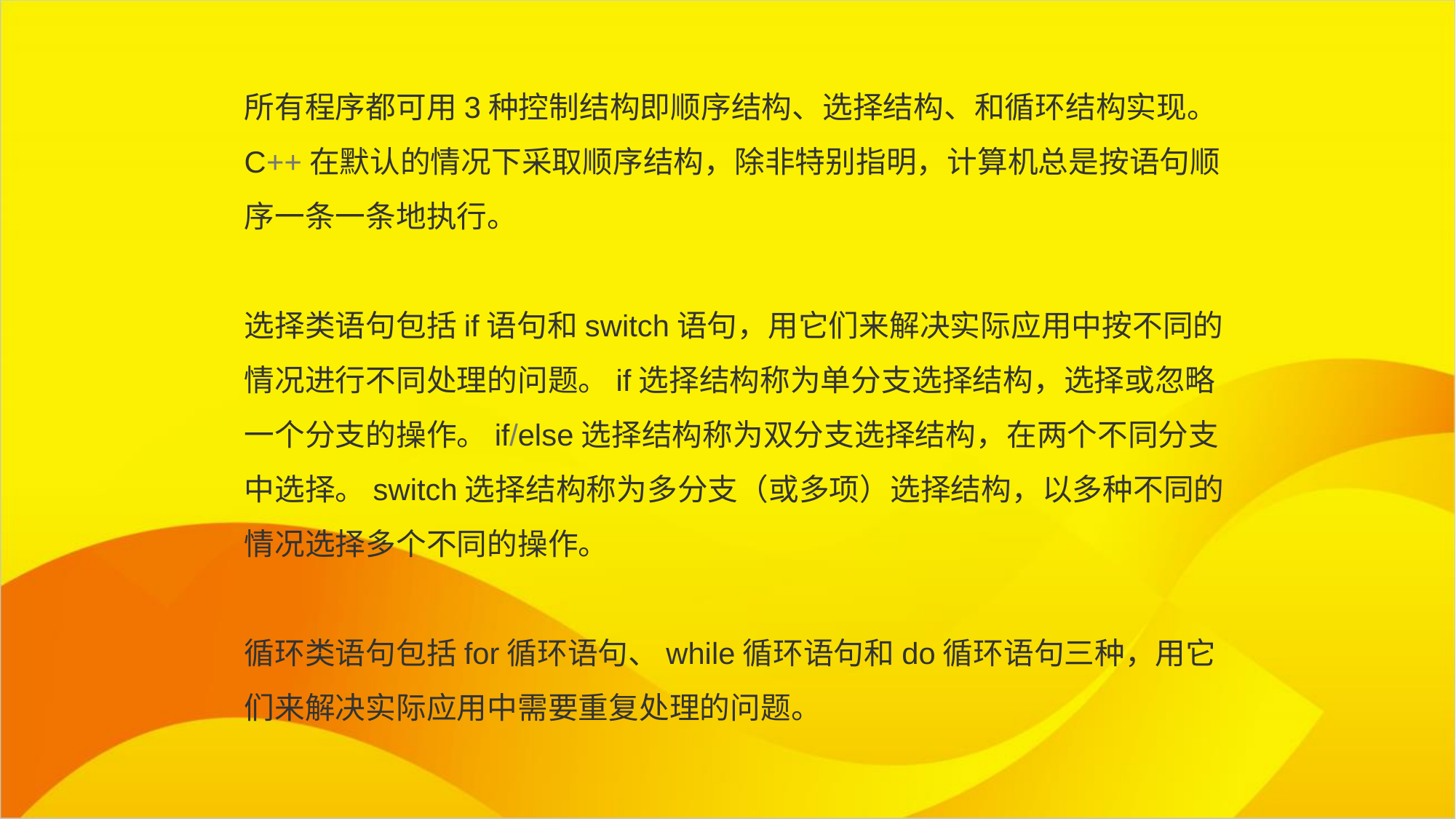

所有程序都可用3种控制结构即顺序结构、选择结构、和循环结构实现。C++在默认的情况下采取顺序结构，除非特别指明，计算机总是按语句顺序一条一条地执行。

选择类语句包括if语句和switch语句，用它们来解决实际应用中按不同的情况进行不同处理的问题。if选择结构称为单分支选择结构，选择或忽略一个分支的操作。if/else选择结构称为双分支选择结构，在两个不同分支中选择。switch选择结构称为多分支（或多项）选择结构，以多种不同的情况选择多个不同的操作。

循环类语句包括for循环语句、while循环语句和do循环语句三种，用它们来解决实际应用中需要重复处理的问题。